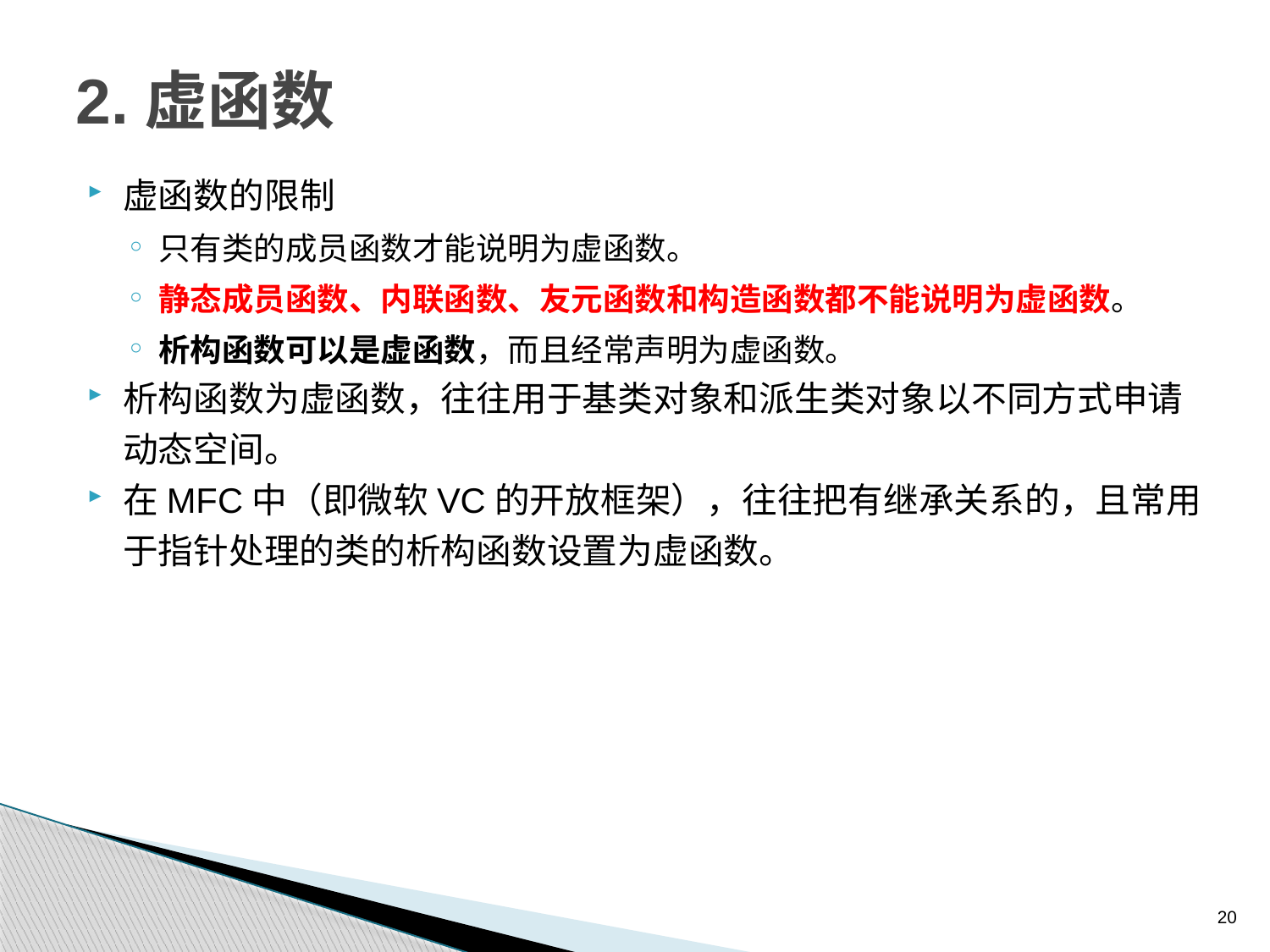

# 2.虚函数
虚函数的限制
只有类的成员函数才能说明为虚函数。
静态成员函数、内联函数、友元函数和构造函数都不能说明为虚函数。
析构函数可以是虚函数，而且经常声明为虚函数。
析构函数为虚函数，往往用于基类对象和派生类对象以不同方式申请动态空间。
在MFC中（即微软VC的开放框架），往往把有继承关系的，且常用于指针处理的类的析构函数设置为虚函数。

20